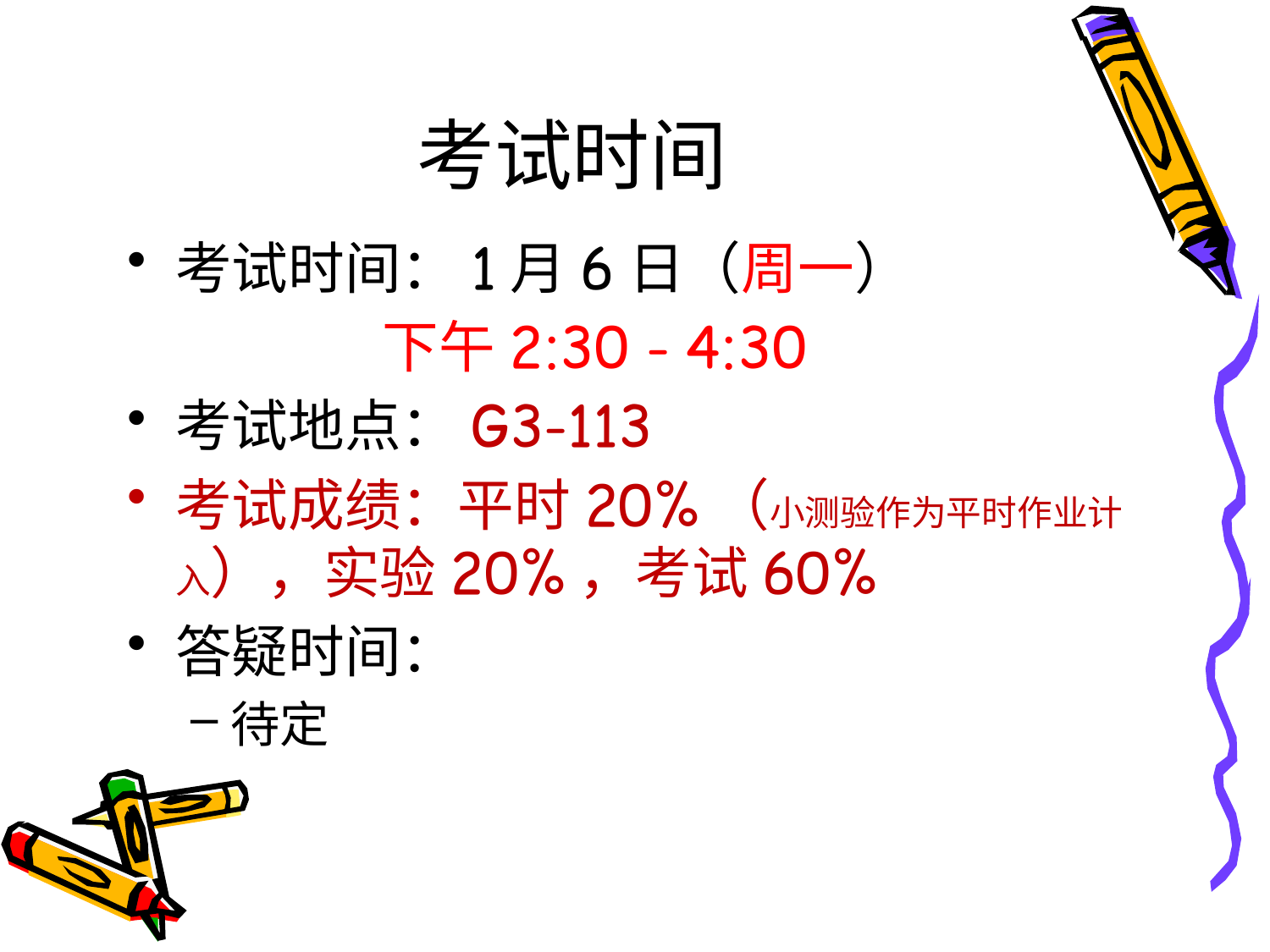

# 考试时间
考试时间：1月6日（周一）
                   下午2:30 - 4:30
考试地点：G3-113
考试成绩：平时20%（小测验作为平时作业计入），实验20%，考试60%
答疑时间：
待定